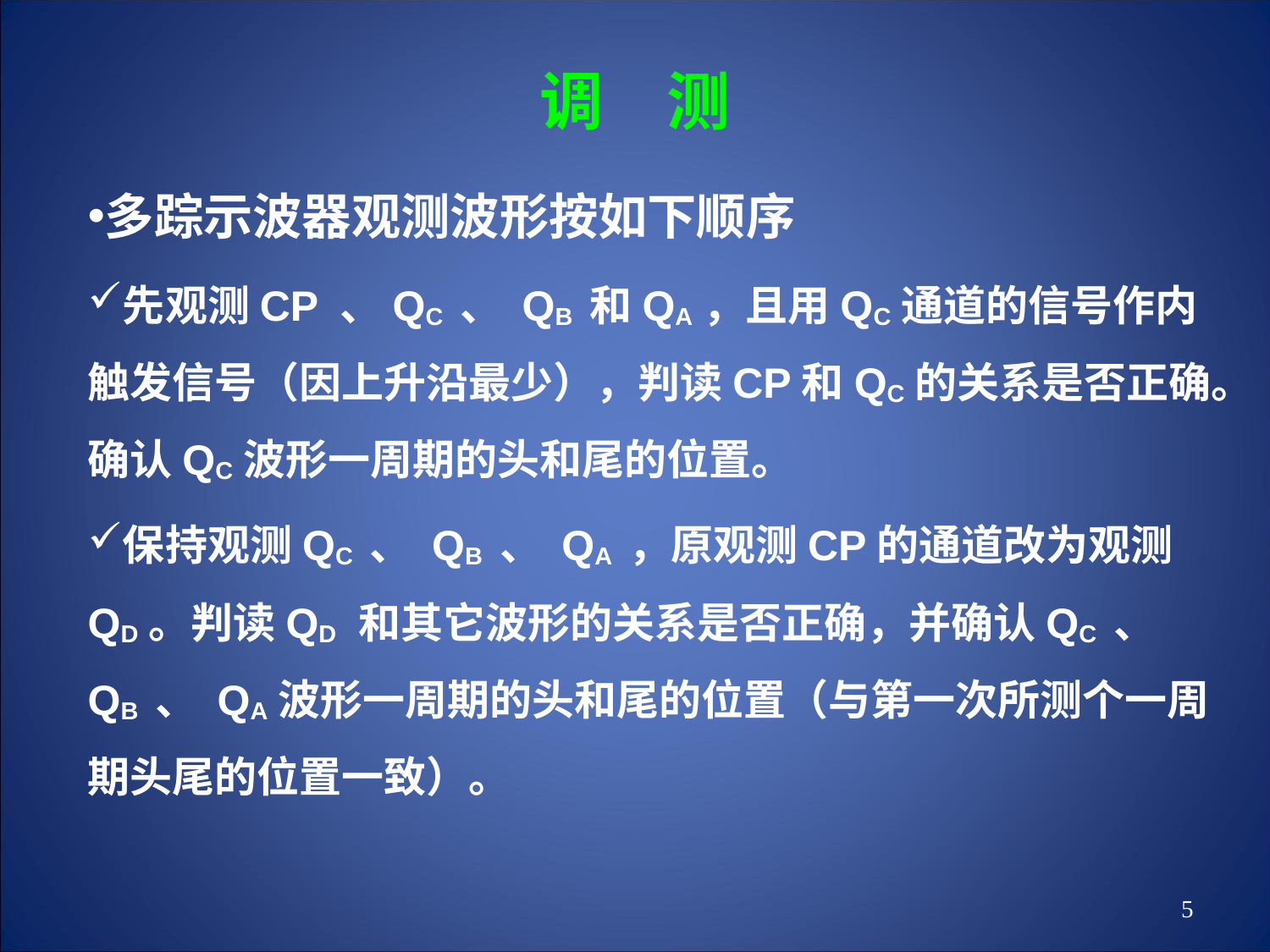

# 调	测
多踪示波器观测波形按如下顺序
先观测CP 、QC 、 QB 和QA，且用QC通道的信号作内触发信号（因上升沿最少），判读CP和QC的关系是否正确。确认QC波形一周期的头和尾的位置。
保持观测QC 、 QB 、 QA ，原观测CP的通道改为观测QD。判读QD 和其它波形的关系是否正确，并确认QC 、 QB 、 QA波形一周期的头和尾的位置（与第一次所测个一周期头尾的位置一致）。
5